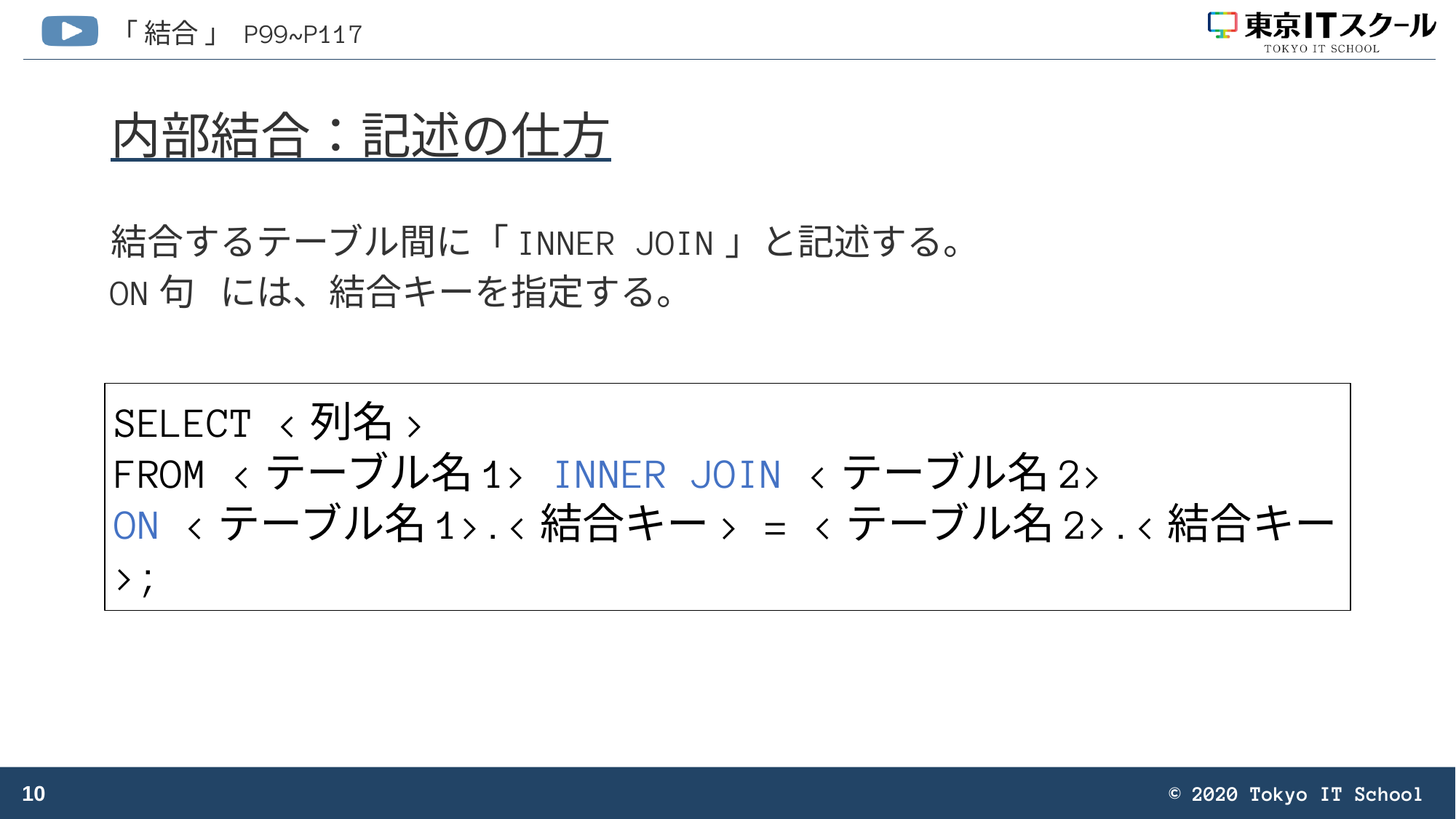

# 内部結合：記述の仕方
結合するテーブル間に「INNER JOIN」と記述する。
ON句	には、結合キーを指定する。
SELECT <列名>
FROM <テーブル名1> INNER JOIN <テーブル名2>
ON <テーブル名1>.<結合キー> = <テーブル名2>.<結合キー>;
10